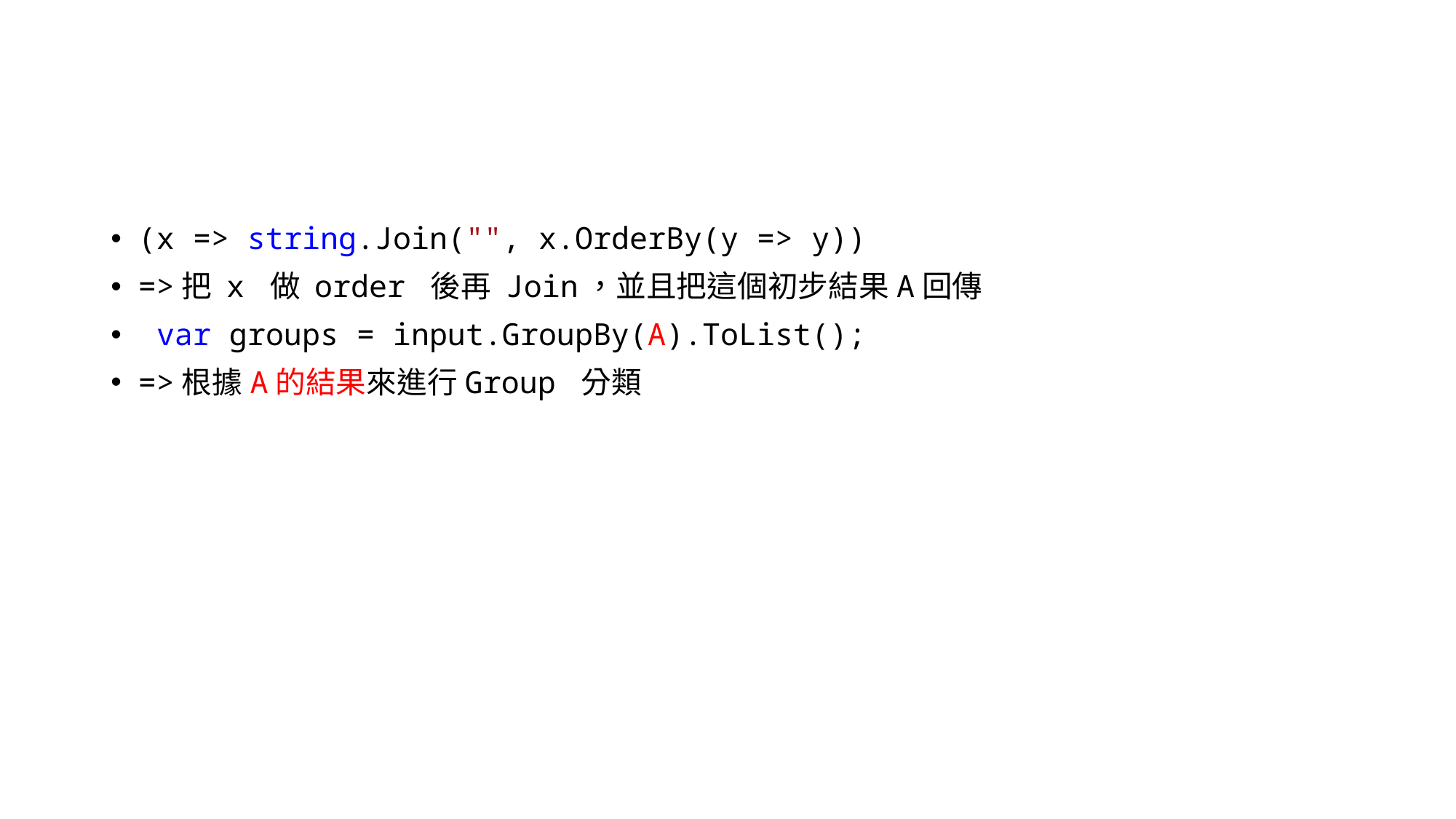

#
(x => string.Join("", x.OrderBy(y => y))
=>把 x 做 order 後再 Join，並且把這個初步結果A回傳
 var groups = input.GroupBy(A).ToList();
=>根據A的結果來進行Group 分類